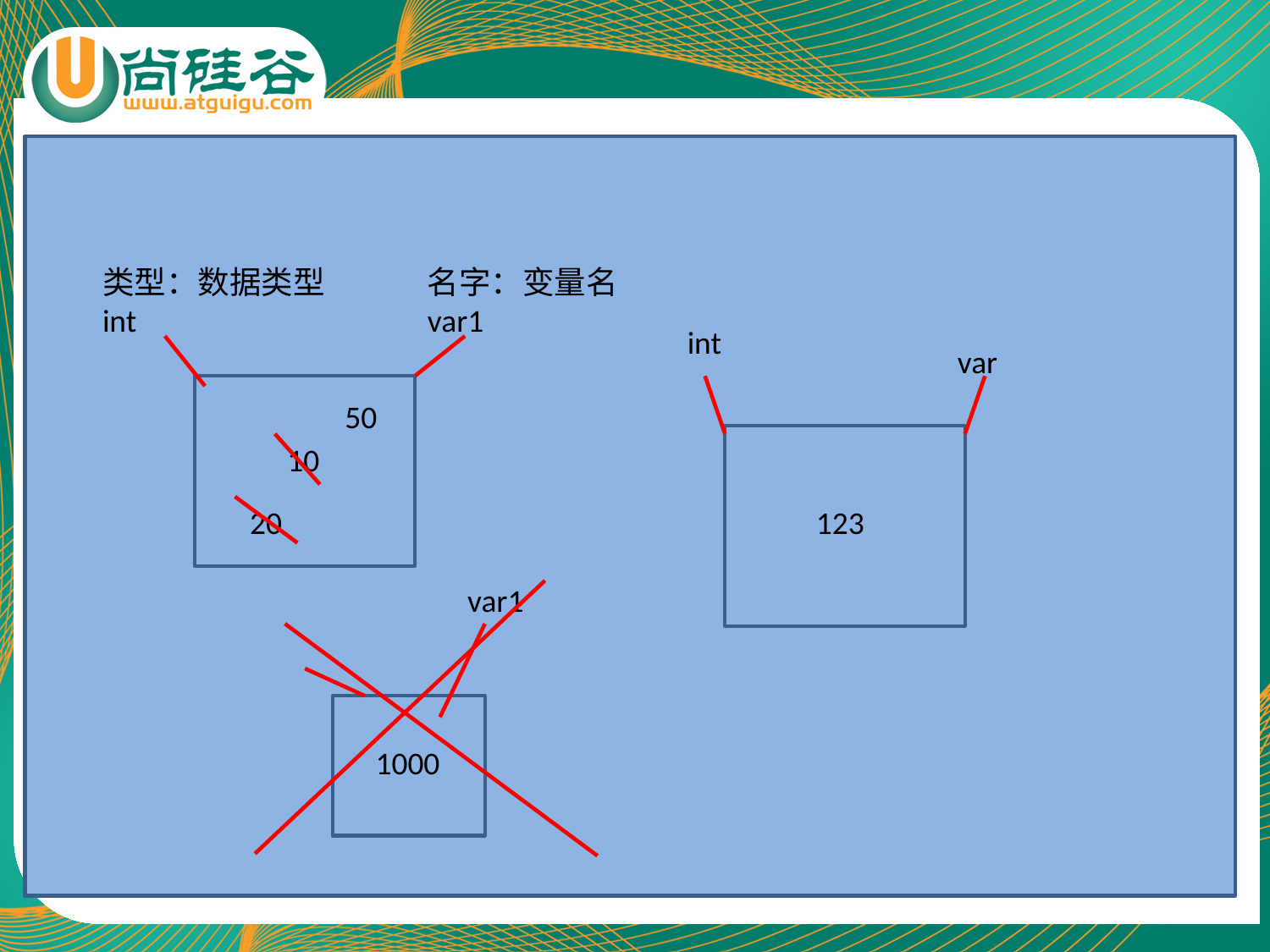

类型：数据类型
int
名字：变量名
var1
var1
int
var

50

10
20
123
var1

1000